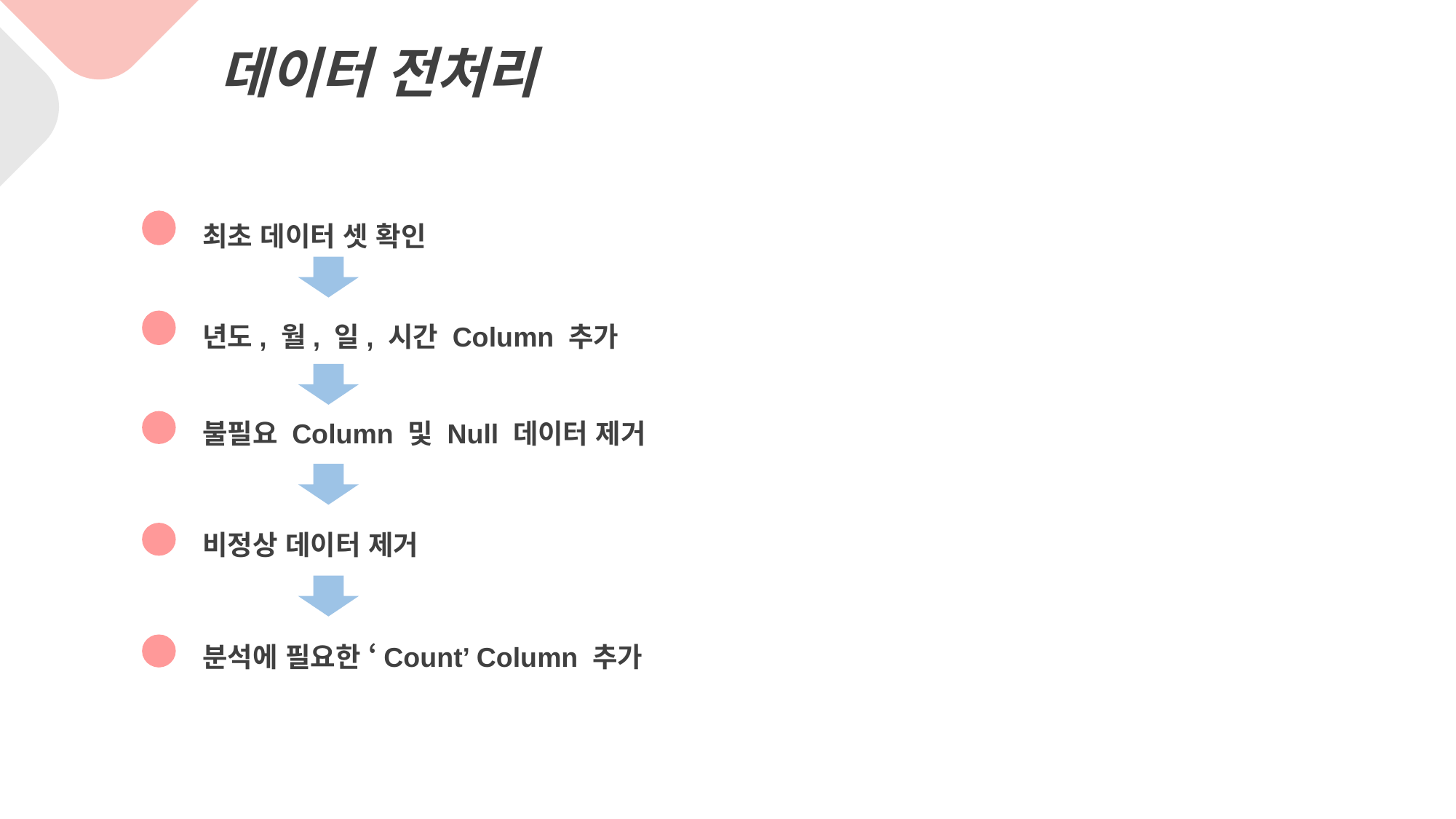

데이터 전처리
최초 데이터 셋 확인

년도, 월, 일, 시간 Column 추가

불필요 Column 및 Null 데이터 제거

비정상 데이터 제거

분석에 필요한 ‘Count’ Column 추가